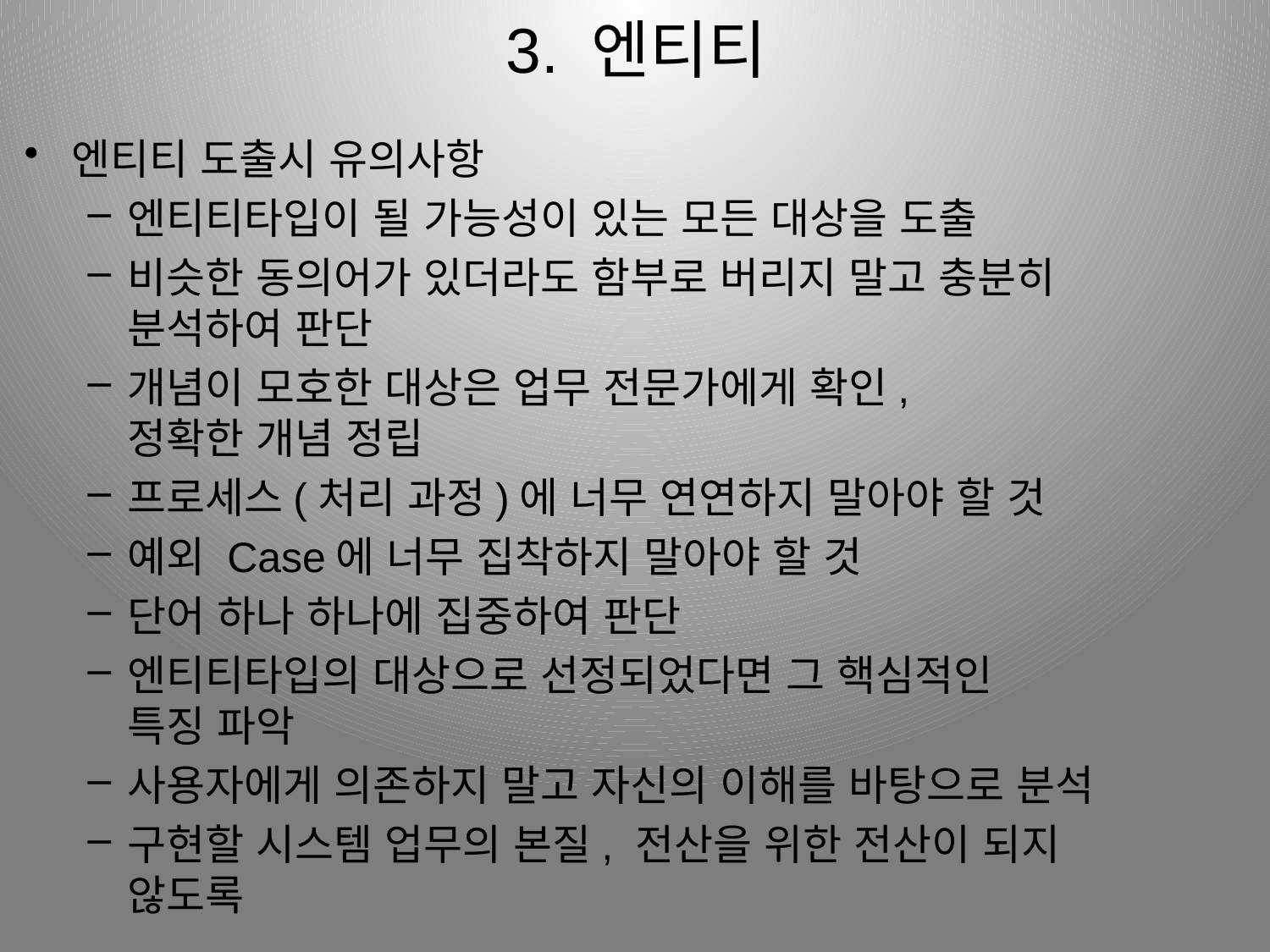

# 3. 엔티티
엔티티 도출시 유의사항
엔티티타입이 될 가능성이 있는 모든 대상을 도출
비슷한 동의어가 있더라도 함부로 버리지 말고 충분히
분석하여 판단
개념이 모호한 대상은 업무 전문가에게 확인,
정확한 개념 정립
프로세스(처리 과정)에 너무 연연하지 말아야 할 것
예외 Case에 너무 집착하지 말아야 할 것
단어 하나 하나에 집중하여 판단
엔티티타입의 대상으로 선정되었다면 그 핵심적인
특징 파악
사용자에게 의존하지 말고 자신의 이해를 바탕으로 분석
구현할 시스템 업무의 본질, 전산을 위한 전산이 되지
않도록